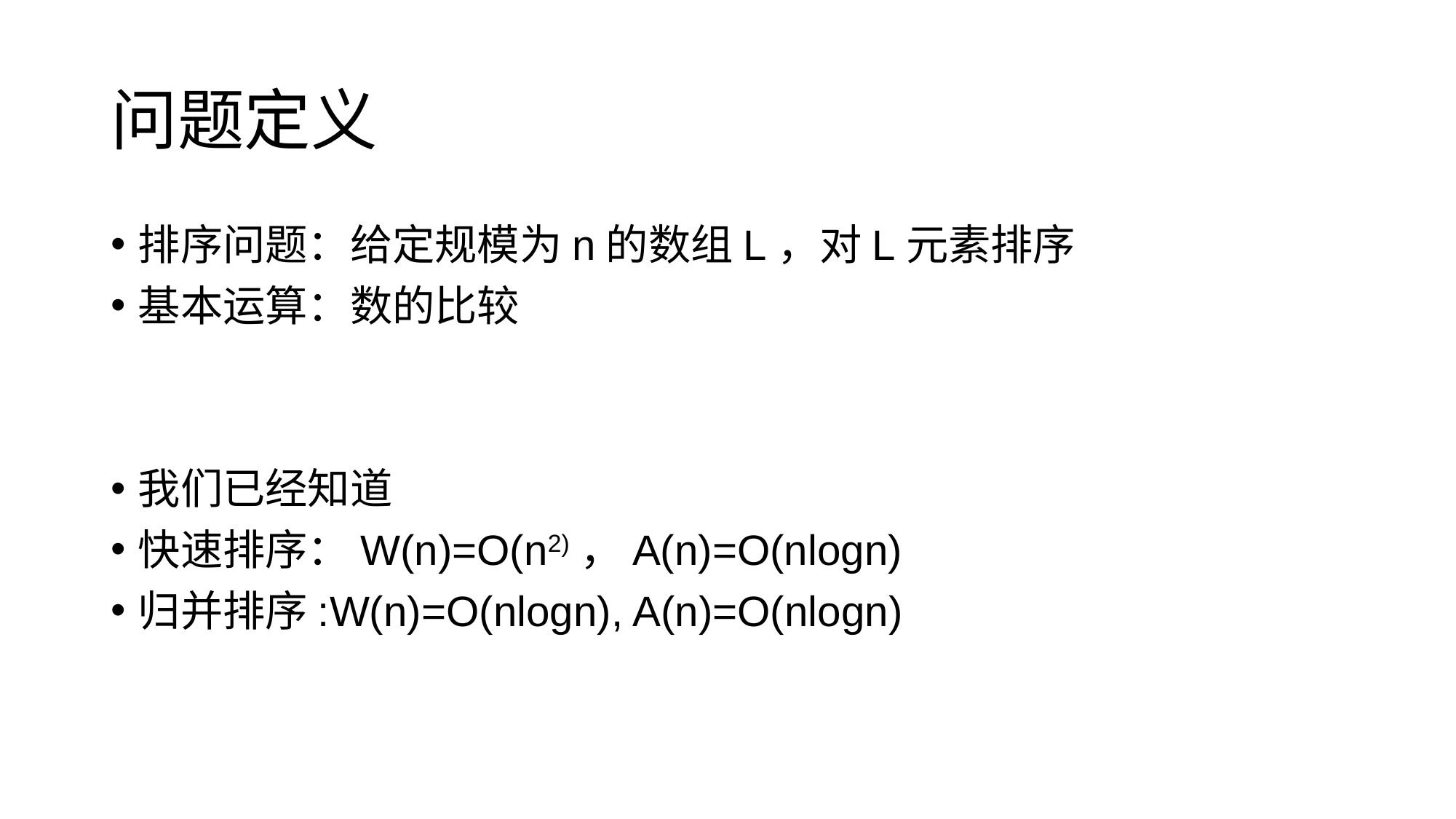

# 问题定义
排序问题：给定规模为n的数组L，对L元素排序
基本运算：数的比较

我们已经知道
快速排序：W(n)=O(n2)，A(n)=O(nlogn)
归并排序:W(n)=O(nlogn), A(n)=O(nlogn)